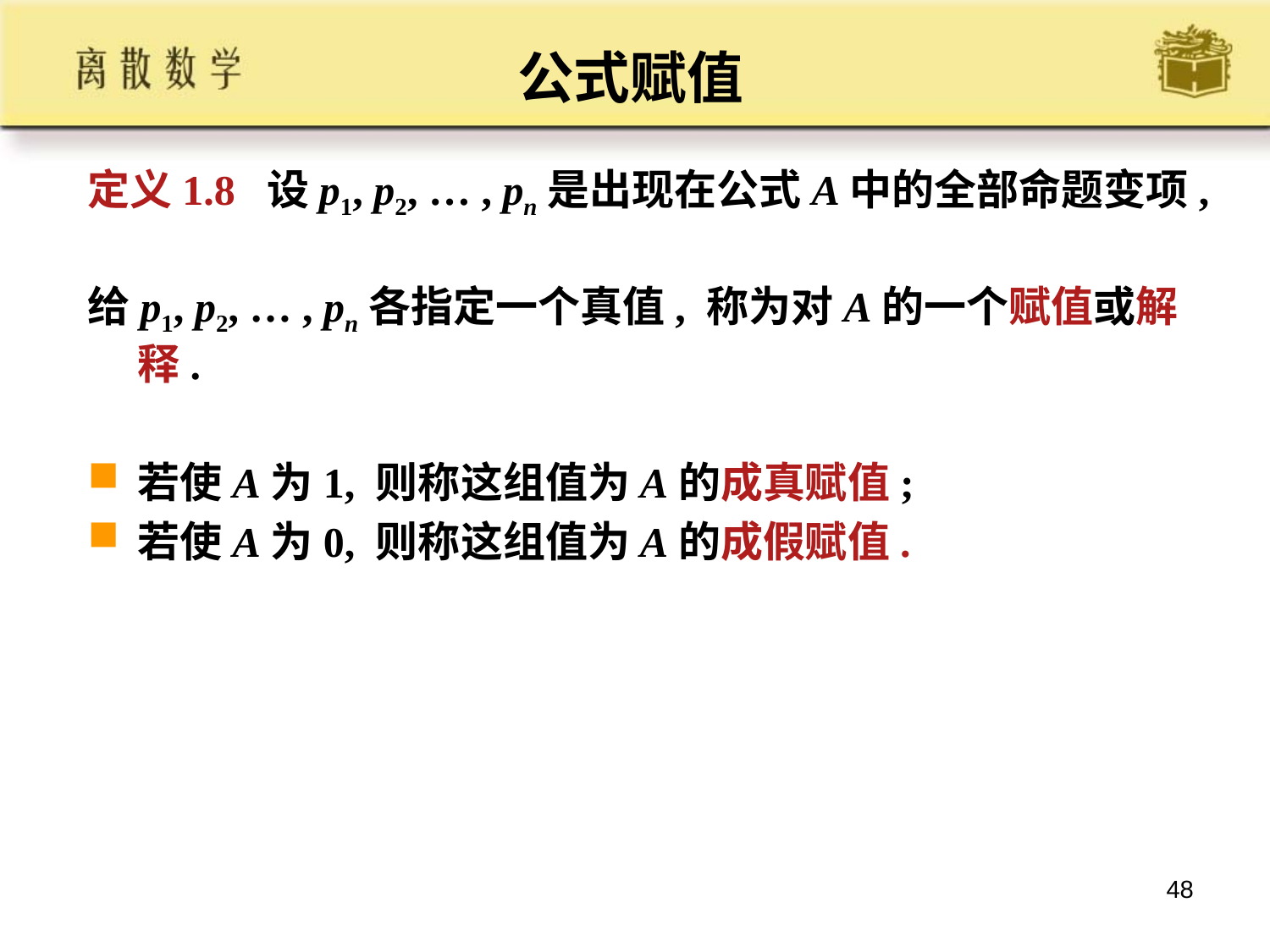

公式赋值
定义1.8  设p1, p2, … , pn是出现在公式A中的全部命题变项,
给p1, p2, … , pn各指定一个真值, 称为对A的一个赋值或解释.

若使A为1, 则称这组值为A的成真赋值;
若使A为0, 则称这组值为A的成假赋值.

48